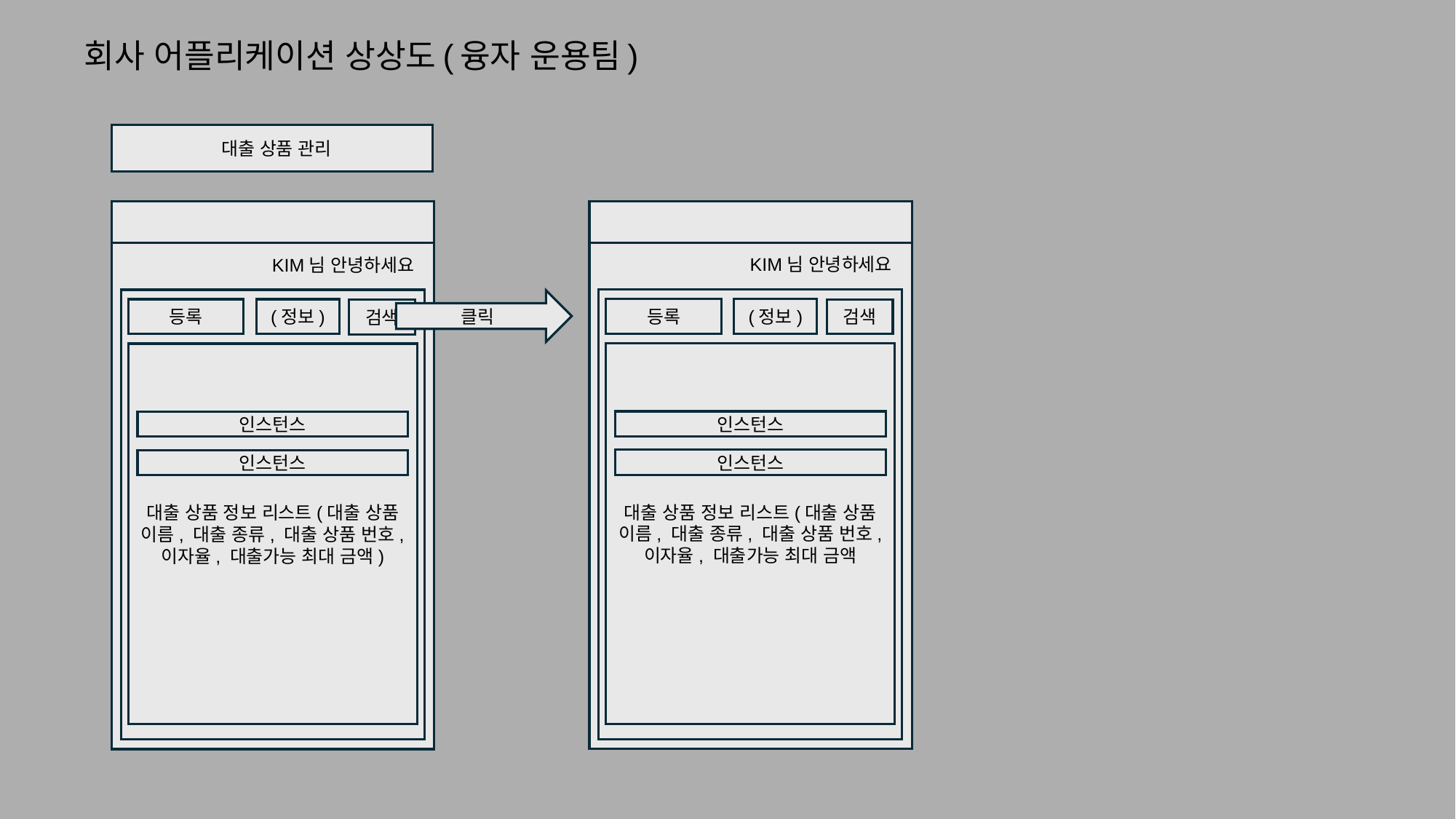

# 회사 어플리케이션 상상도(융자 운용팀)
 대출 상품 관리

KIM님 안녕하세요
KIM님 안녕하세요

클릭
등록
(정보)
등록
(정보)
검색
검색
대출 상품 정보 리스트(대출 상품 이름, 대출 종류, 대출 상품 번호, 이자율, 대출가능 최대 금액
대출 상품 정보 리스트(대출 상품 이름, 대출 종류, 대출 상품 번호, 이자율, 대출가능 최대 금액)
인스턴스
인스턴스
인스턴스
인스턴스